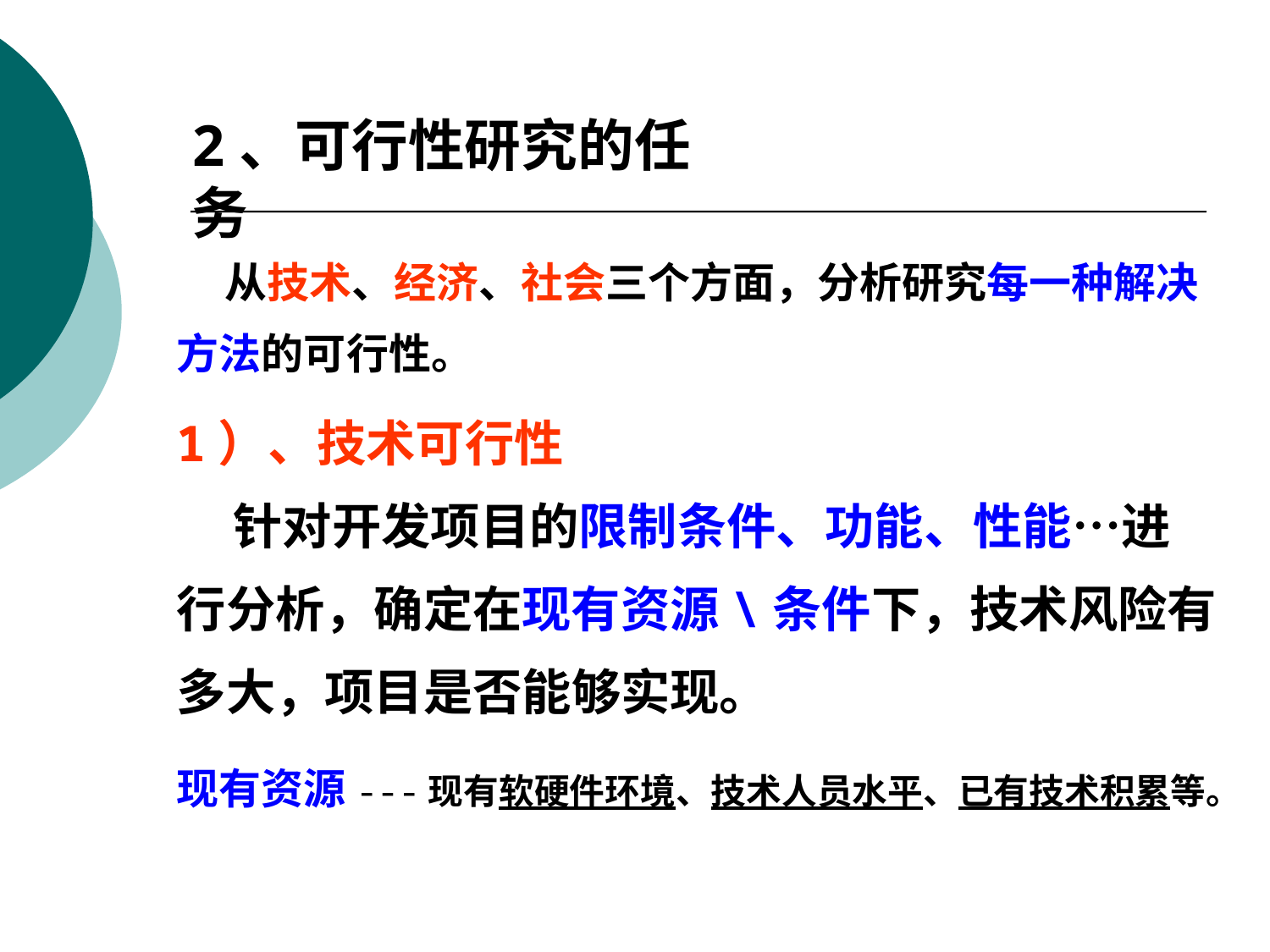

2、可行性研究的任务
    从技术、经济、社会三个方面，分析研究每一种解决方法的可行性。
1）、技术可行性
    针对开发项目的限制条件、功能、性能…进行分析，确定在现有资源\条件下，技术风险有多大，项目是否能够实现。
现有资源---现有软硬件环境、技术人员水平、已有技术积累等。